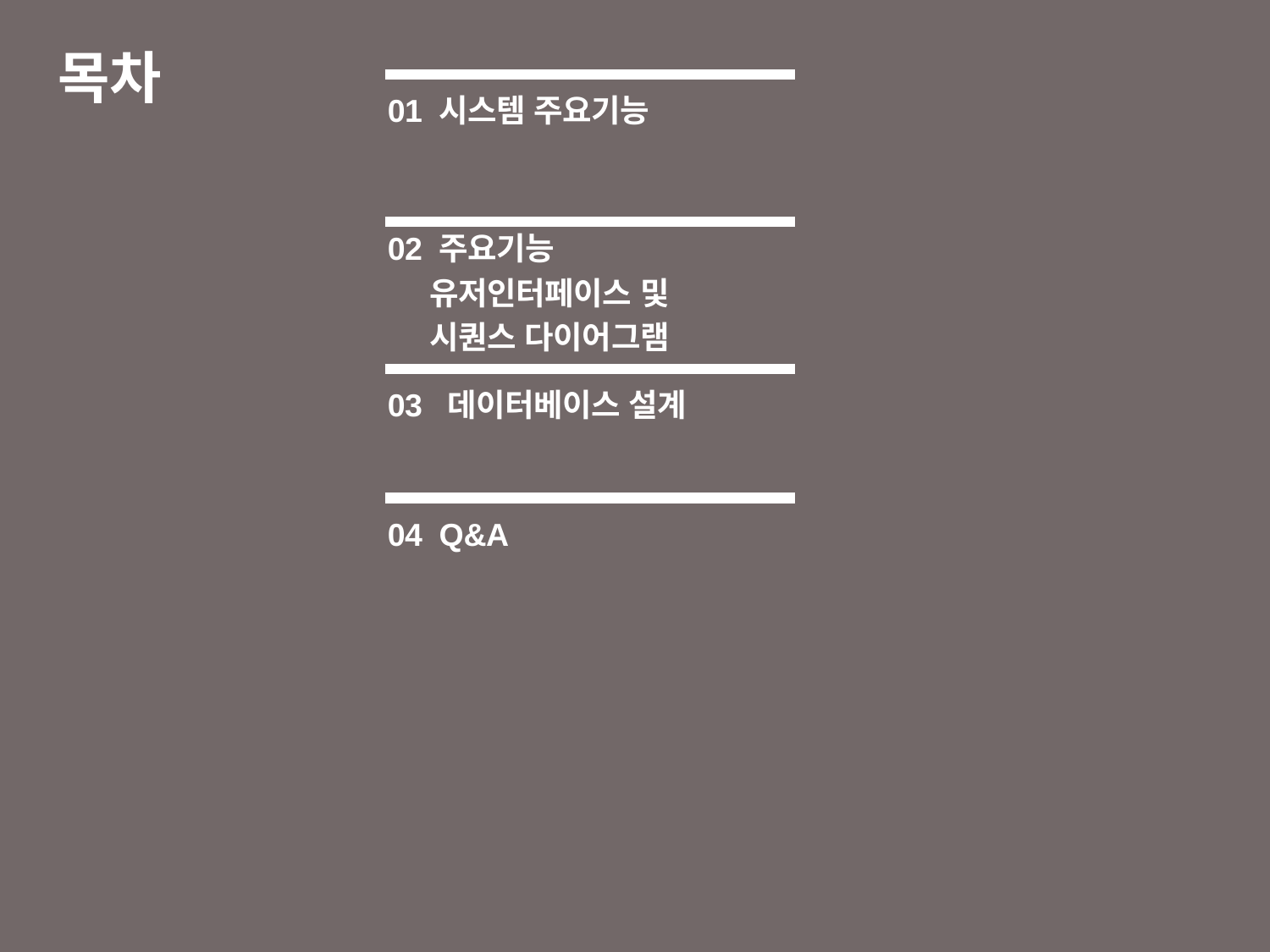

# 목차
01 시스템 주요기능
02 주요기능
    유저인터페이스 및
    시퀀스 다이어그램
03  데이터베이스 설계
04  Q&A